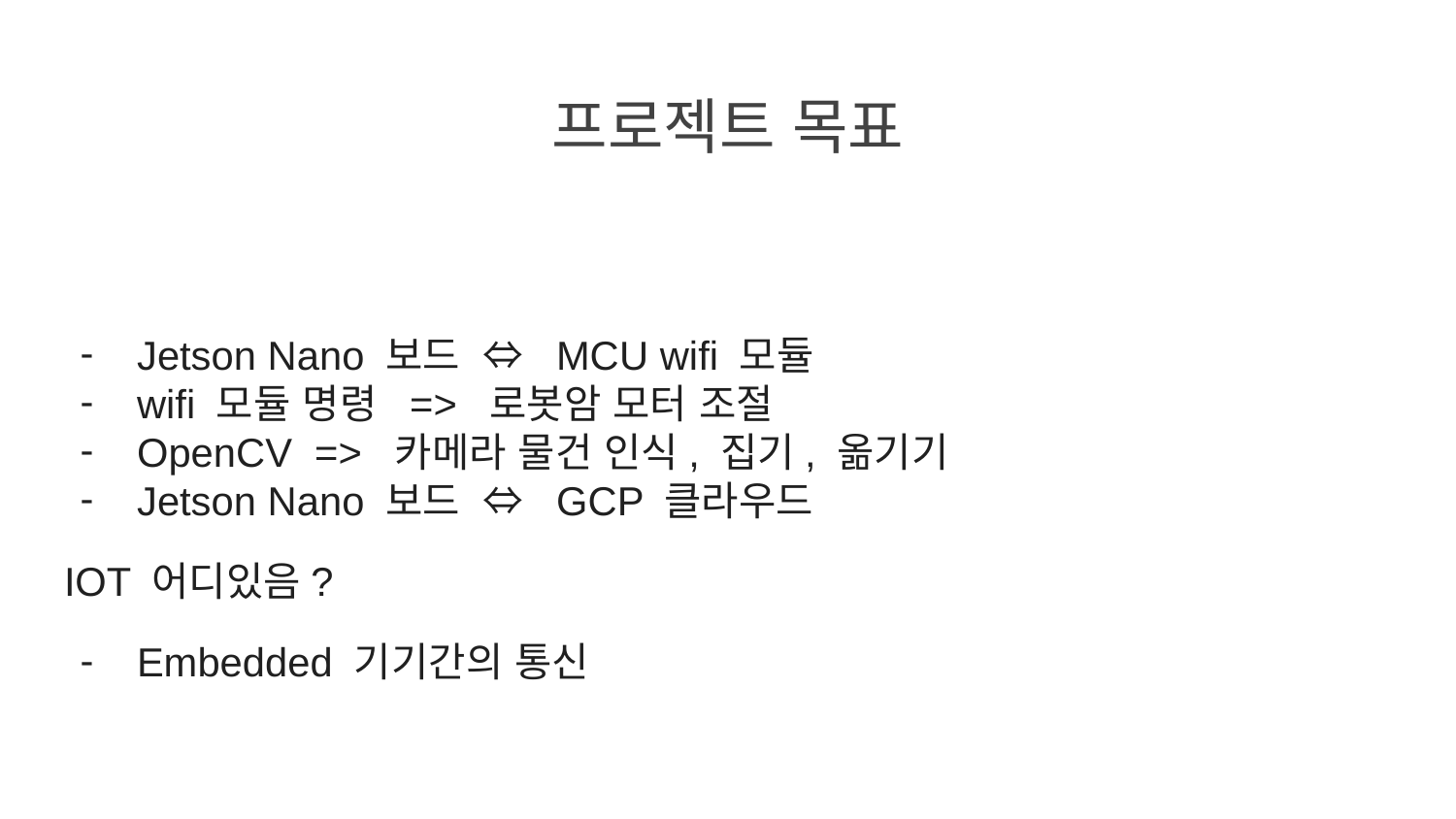

프로젝트 목표

Jetson Nano 보드  ⇔  MCU wifi 모듈
wifi 모듈 명령  =>  로봇암 모터 조절
OpenCV  =>  카메라 물건 인식, 집기, 옮기기
Jetson Nano 보드  ⇔  GCP 클라우드
IOT 어디있음?
Embedded 기기간의 통신